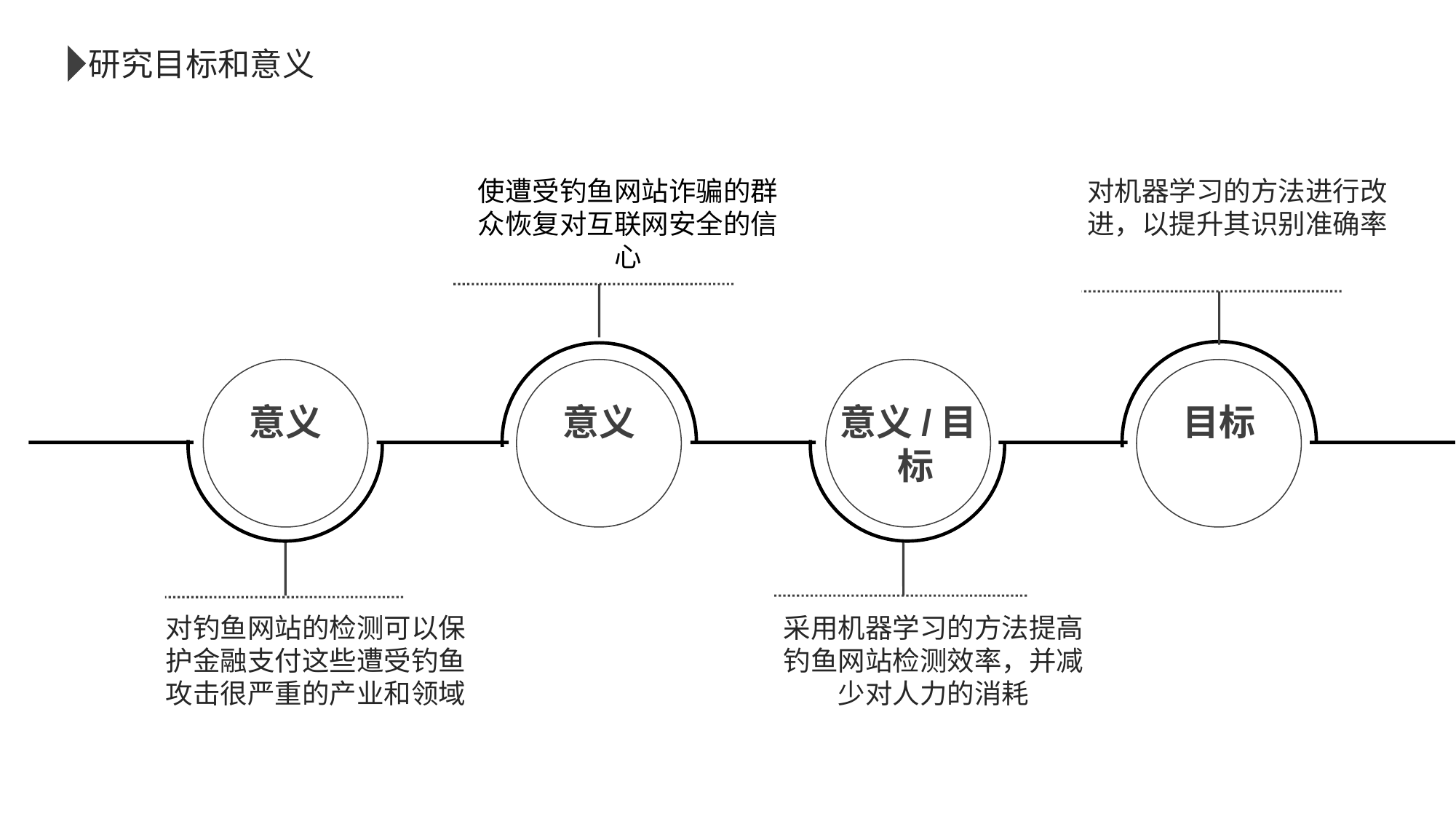

研究目标和意义

使遭受钓鱼网站诈骗的群众恢复对互联网安全的信心
对机器学习的方法进行改进，以提升其识别准确率

意义

意义

意义/目标

目标

对钓鱼网站的检测可以保护金融支付这些遭受钓鱼攻击很严重的产业和领域
采用机器学习的方法提高钓鱼网站检测效率，并减少对人力的消耗